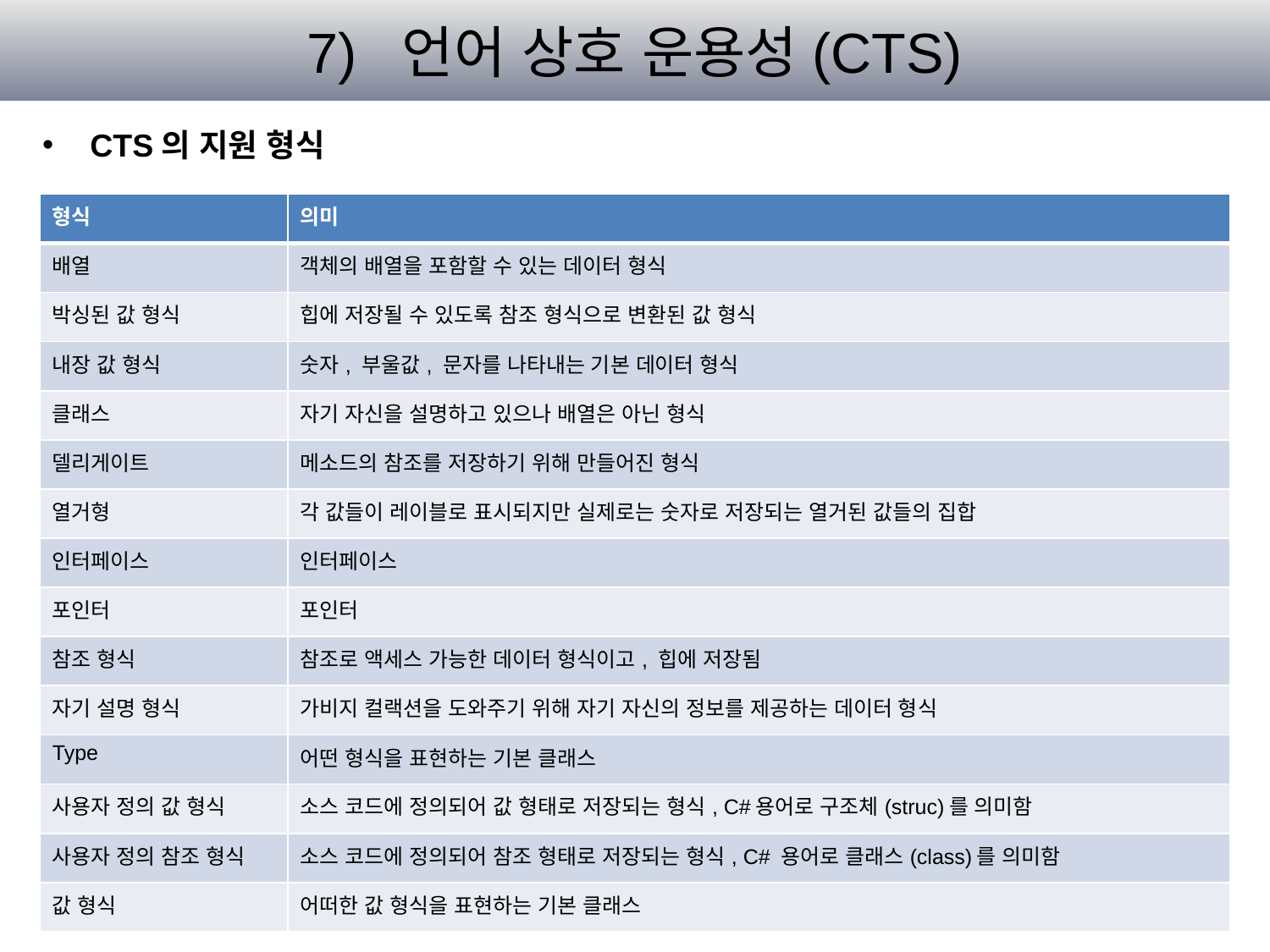

# 7)  언어 상호 운용성(CTS)
CTS의 지원 형식

| 형식 | 의미 |
| --- | --- |
| 배열 | 객체의 배열을 포함할 수 있는 데이터 형식 |
| 박싱된 값 형식 | 힙에 저장될 수 있도록 참조 형식으로 변환된 값 형식 |
| 내장 값 형식 | 숫자, 부울값, 문자를 나타내는 기본 데이터 형식 |
| 클래스 | 자기 자신을 설명하고 있으나 배열은 아닌 형식 |
| 델리게이트 | 메소드의 참조를 저장하기 위해 만들어진 형식 |
| 열거형 | 각 값들이 레이블로 표시되지만 실제로는 숫자로 저장되는 열거된 값들의 집합 |
| 인터페이스 | 인터페이스 |
| 포인터 | 포인터 |
| 참조 형식 | 참조로 액세스 가능한 데이터 형식이고, 힙에 저장됨 |
| 자기 설명 형식 | 가비지 컬랙션을 도와주기 위해 자기 자신의 정보를 제공하는 데이터 형식 |
| Type | 어떤 형식을 표현하는 기본 클래스 |
| 사용자 정의 값 형식 | 소스 코드에 정의되어 값 형태로 저장되는 형식, C#용어로 구조체(struc)를 의미함 |
| 사용자 정의 참조 형식 | 소스 코드에 정의되어 참조 형태로 저장되는 형식, C# 용어로 클래스(class)를 의미함 |
| 값 형식 | 어떠한 값 형식을 표현하는 기본 클래스 |